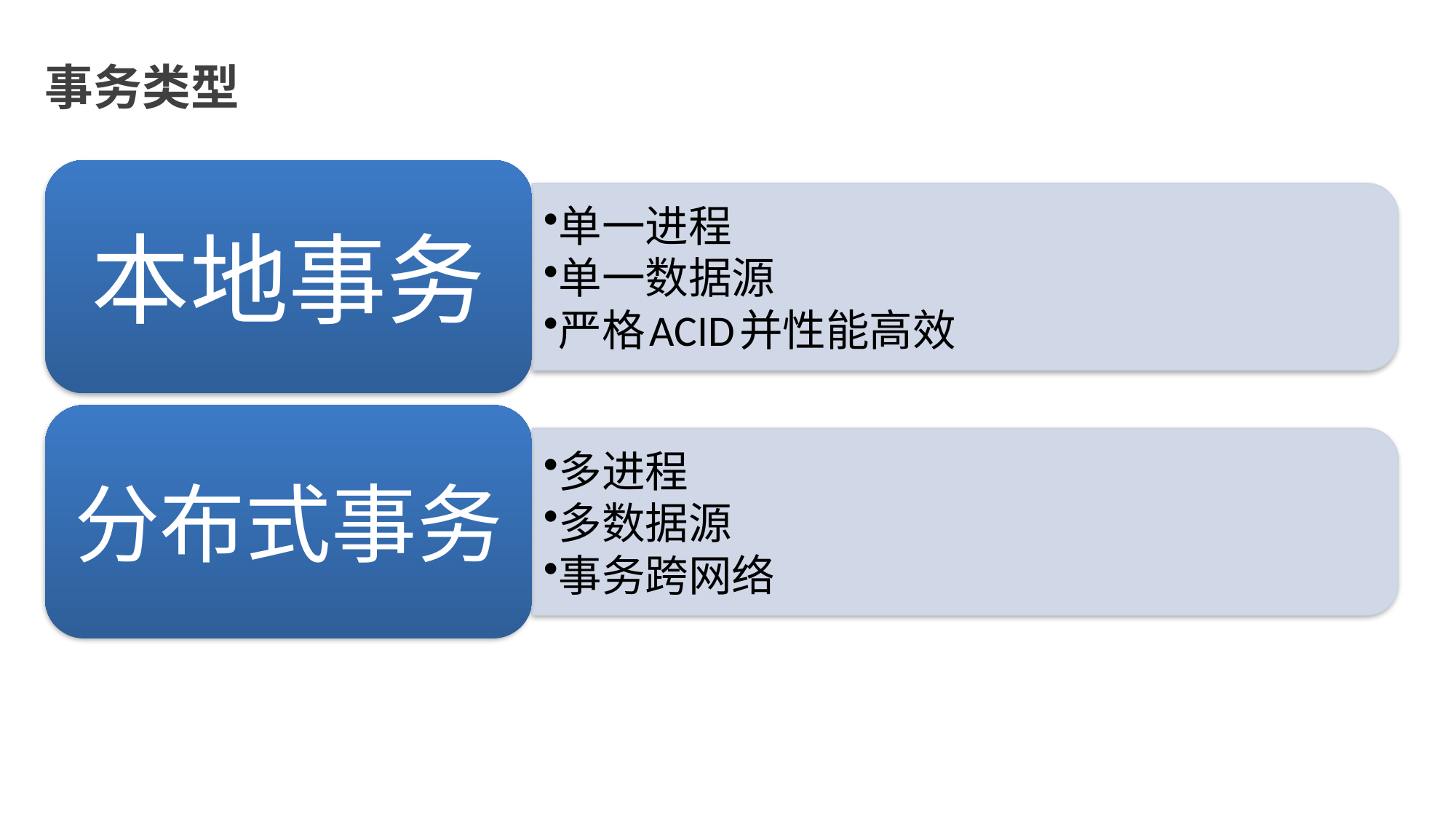

# 事务类型
本地事务
单一进程
单一数据源
分布式事务
多进程
多数据源
严格ACID并性能高效
事务跨网络